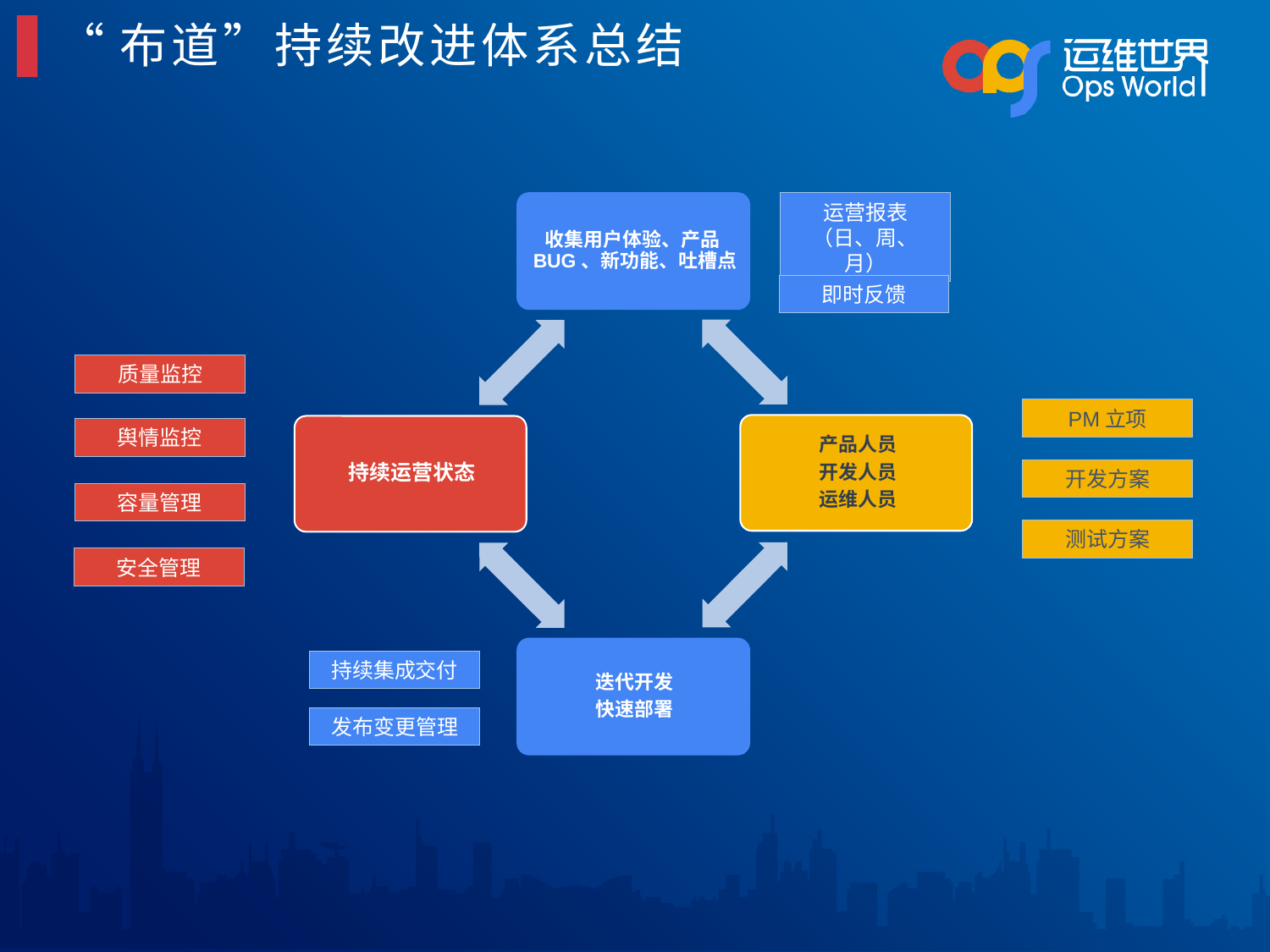

“布道”持续改进体系总结

收集用户体验、产品BUG、新功能、吐槽点

产品人员
开发人员
运维人员

迭代开发
快速部署

持续运营状态

运营报表
（日、周、月）
即时反馈
质量监控
舆情监控
容量管理
安全管理
PM立项
开发方案
测试方案
持续集成交付
发布变更管理